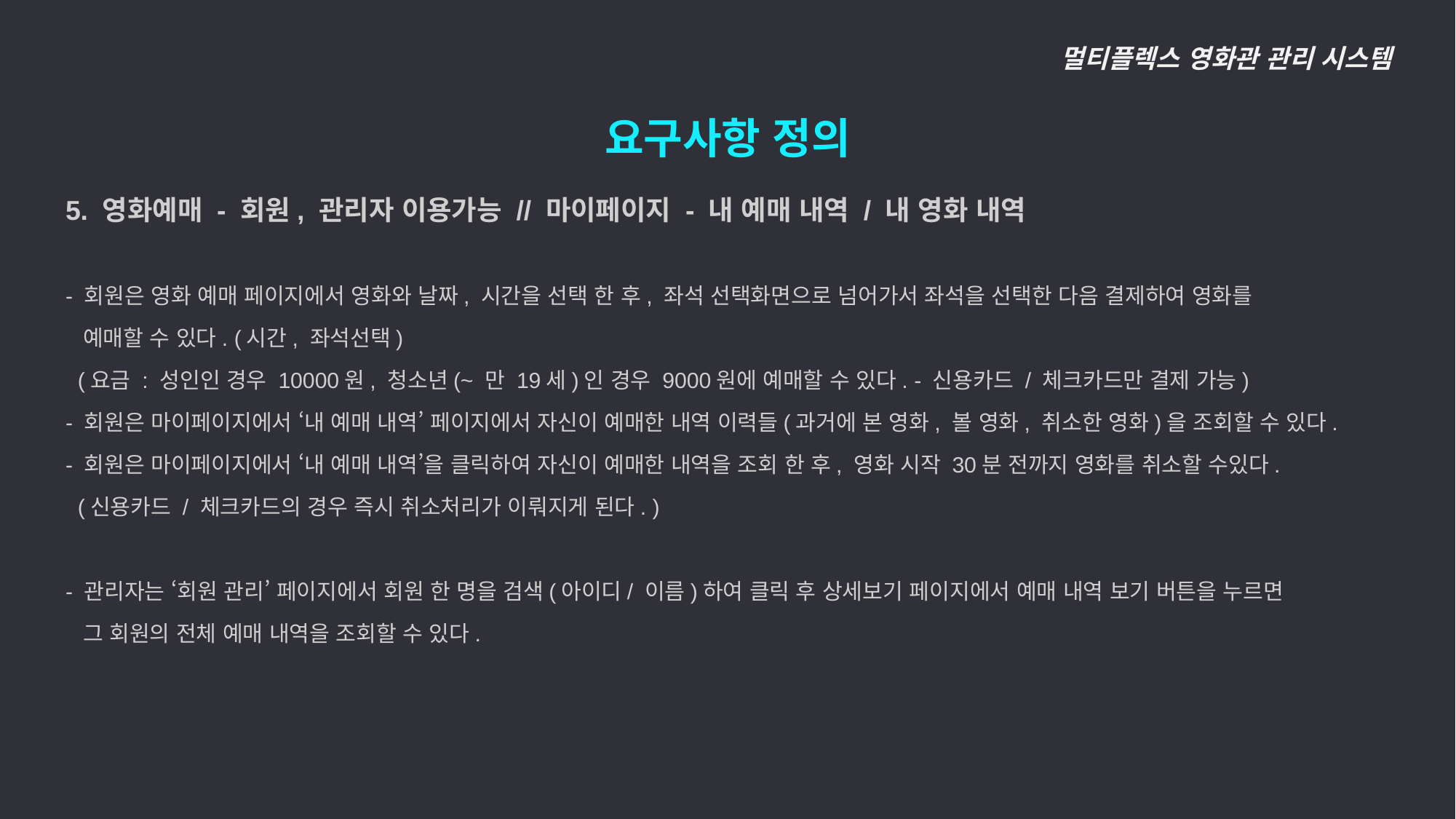

멀티플렉스 영화관 관리 시스템
요구사항 정의
5. 영화예매 - 회원, 관리자 이용가능 // 마이페이지 - 내 예매 내역 / 내 영화 내역

- 회원은 영화 예매 페이지에서 영화와 날짜, 시간을 선택 한 후, 좌석 선택화면으로 넘어가서 좌석을 선택한 다음 결제하여 영화를
  예매할 수 있다. (시간, 좌석선택)
  (요금 : 성인인 경우 10000원, 청소년(~ 만 19세)인 경우 9000원에 예매할 수 있다. - 신용카드 / 체크카드만 결제 가능)
- 회원은 마이페이지에서 ‘내 예매 내역’ 페이지에서 자신이 예매한 내역 이력들(과거에 본 영화, 볼 영화, 취소한 영화)을 조회할 수 있다.
- 회원은 마이페이지에서 ‘내 예매 내역’을 클릭하여 자신이 예매한 내역을 조회 한 후, 영화 시작 30분 전까지 영화를 취소할 수있다.
  (신용카드 / 체크카드의 경우 즉시 취소처리가 이뤄지게 된다. )

- 관리자는 ‘회원 관리’ 페이지에서 회원 한 명을 검색(아이디/ 이름)하여 클릭 후 상세보기 페이지에서 예매 내역 보기 버튼을 누르면
  그 회원의 전체 예매 내역을 조회할 수 있다.